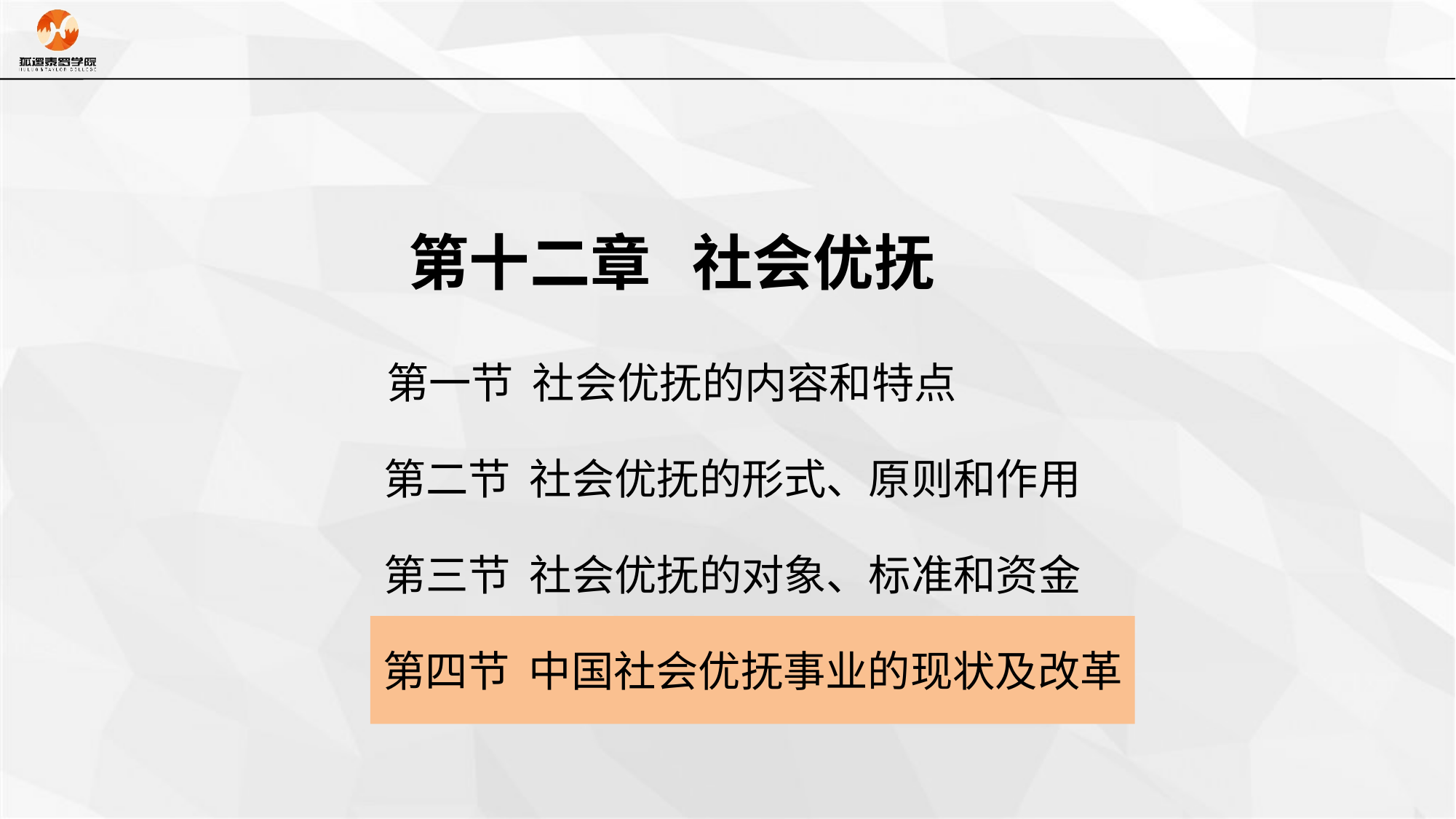

第十二章   社会优抚
第一节  社会优抚的内容和特点
第二节  社会优抚的形式、原则和作用
第三节  社会优抚的对象、标准和资金
第四节  中国社会优抚事业的现状及改革